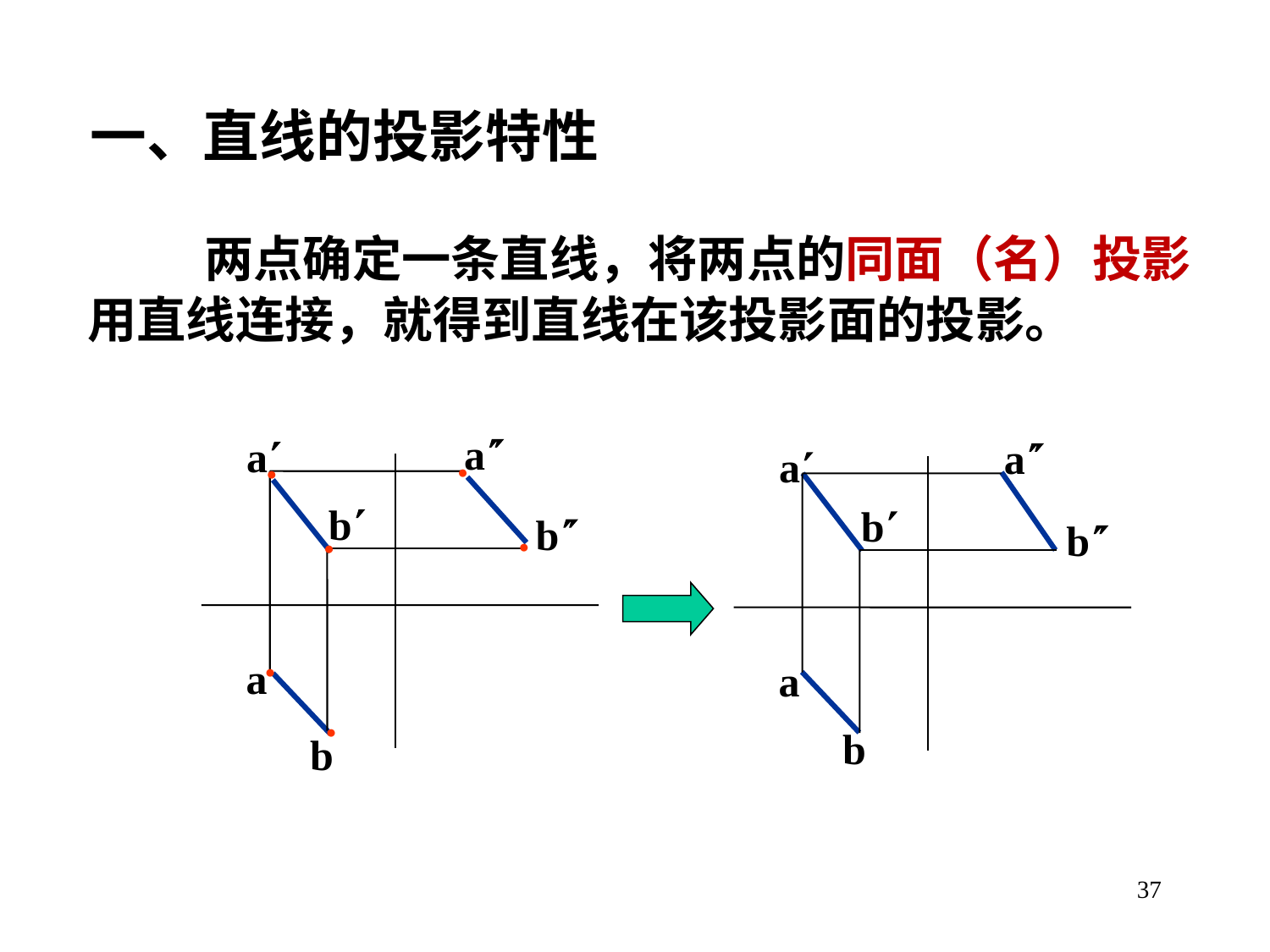

一、直线的投影特性
        两点确定一条直线，将两点的同面（名）投影用直线连接，就得到直线在该投影面的投影。
a″

a′

●
●

b′
b″
●
●

a
●
●
b

a″
a′

b′
b″

a

b

37